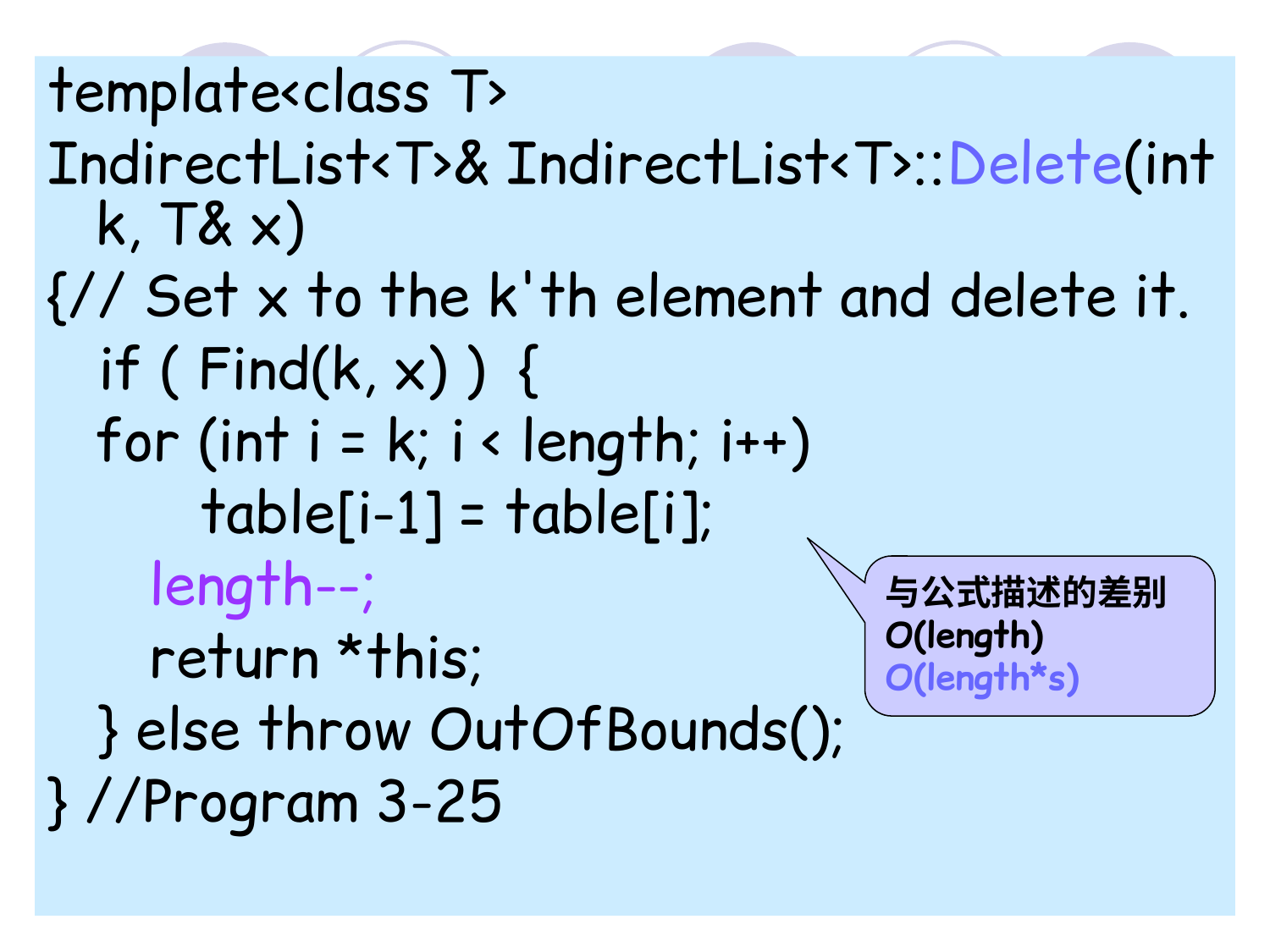

# 3.5.2	Operations : Insert
template<class T>
IndirectList<T>& IndirectList<T>::Delete(int k, T& x)
{// Set x to the k'th element and delete it.
   if ( Find(k, x) )  {
	for (int i = k; i < length; i++)
         table[i-1] = table[i];
      length--;
      return *this;
   } else throw OutOfBounds();
} //Program 3-25
与公式描述的差别
O(length)
O(length*s)

52